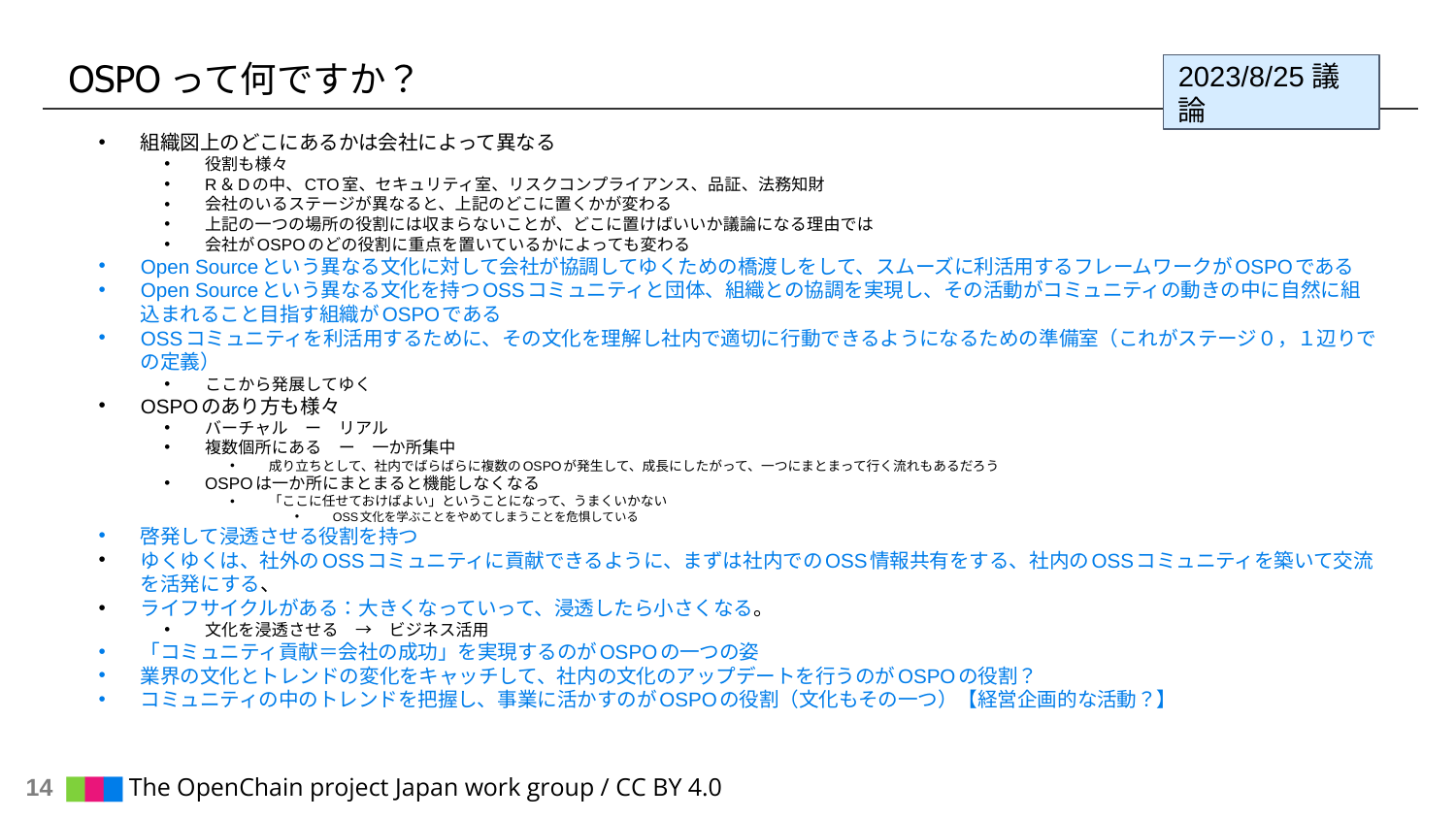

# OSPOって何ですか？
2023/8/25議論
組織図上のどこにあるかは会社によって異なる
役割も様々
R＆Dの中、CTO室、セキュリティ室、リスクコンプライアンス、品証、法務知財
会社のいるステージが異なると、上記のどこに置くかが変わる
上記の一つの場所の役割には収まらないことが、どこに置けばいいか議論になる理由では
会社がOSPOのどの役割に重点を置いているかによっても変わる
Open Sourceという異なる文化に対して会社が協調してゆくための橋渡しをして、スムーズに利活用するフレームワークがOSPOである
Open Sourceという異なる文化を持つOSSコミュニティと団体、組織との協調を実現し、その活動がコミュニティの動きの中に自然に組込まれること目指す組織がOSPOである
OSSコミュニティを利活用するために、その文化を理解し社内で適切に行動できるようになるための準備室（これがステージ０，１辺りでの定義）
ここから発展してゆく
OSPOのあり方も様々
バーチャル　ー　リアル
複数個所にある　ー　一か所集中
成り立ちとして、社内でばらばらに複数のOSPOが発生して、成長にしたがって、一つにまとまって行く流れもあるだろう
OSPOは一か所にまとまると機能しなくなる
「ここに任せておけばよい」ということになって、うまくいかない
OSS文化を学ぶことをやめてしまうことを危惧している
啓発して浸透させる役割を持つ
ゆくゆくは、社外のOSSコミュニティに貢献できるように、まずは社内でのOSS情報共有をする、社内のOSSコミュニティを築いて交流を活発にする、
ライフサイクルがある：大きくなっていって、浸透したら小さくなる。
文化を浸透させる　→　ビジネス活用
「コミュニティ貢献＝会社の成功」を実現するのがOSPOの一つの姿
業界の文化とトレンドの変化をキャッチして、社内の文化のアップデートを行うのがOSPOの役割？
コミュニティの中のトレンドを把握し、事業に活かすのがOSPOの役割（文化もその一つ）【経営企画的な活動？】